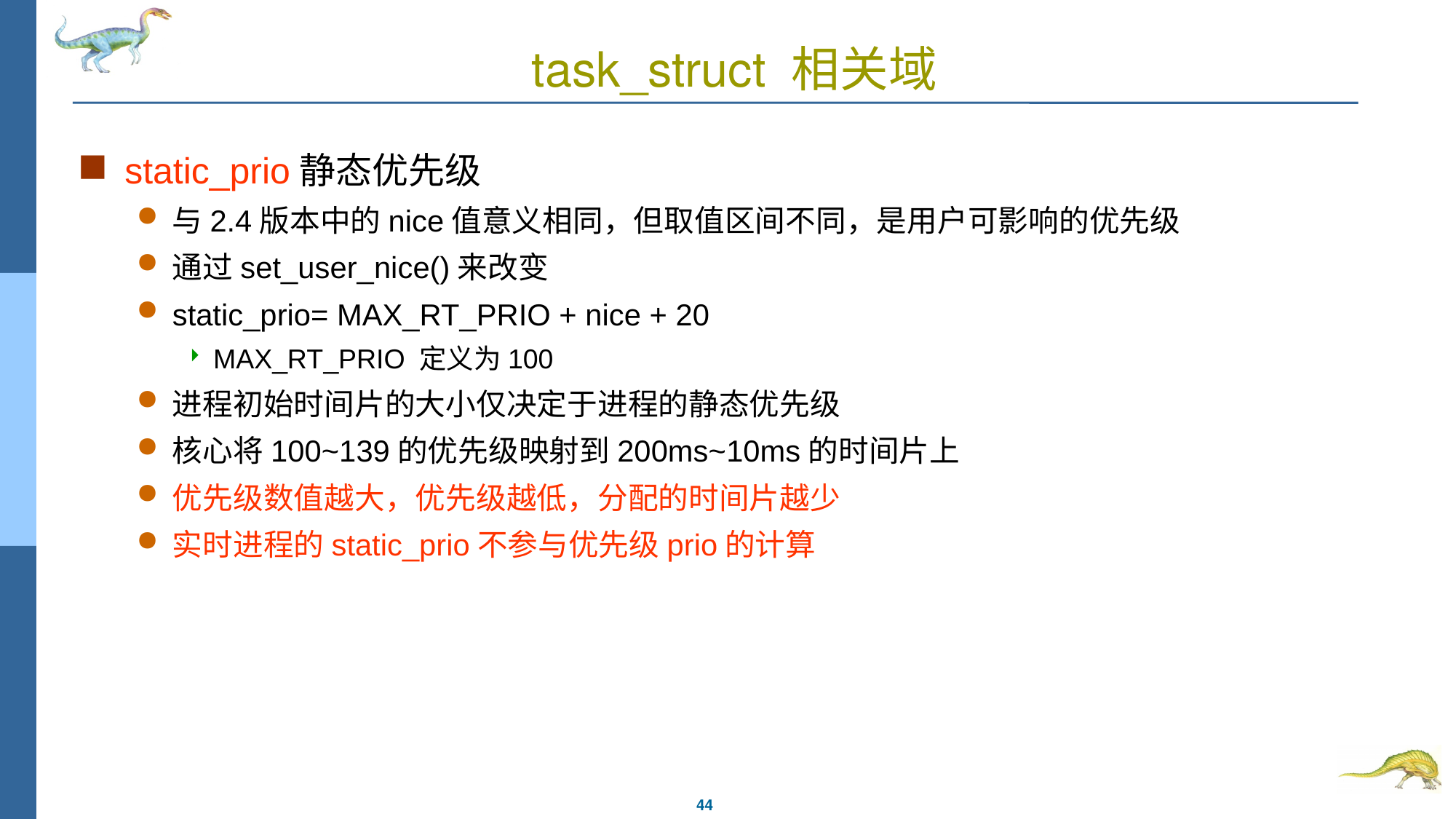

# task_struct 相关域
static_prio静态优先级
与2.4版本中的nice值意义相同，但取值区间不同，是用户可影响的优先级
通过set_user_nice()来改变
static_prio= MAX_RT_PRIO + nice + 20
MAX_RT_PRIO 定义为100
进程初始时间片的大小仅决定于进程的静态优先级
核心将100~139的优先级映射到200ms~10ms的时间片上
优先级数值越大，优先级越低，分配的时间片越少
实时进程的static_prio不参与优先级prio的计算